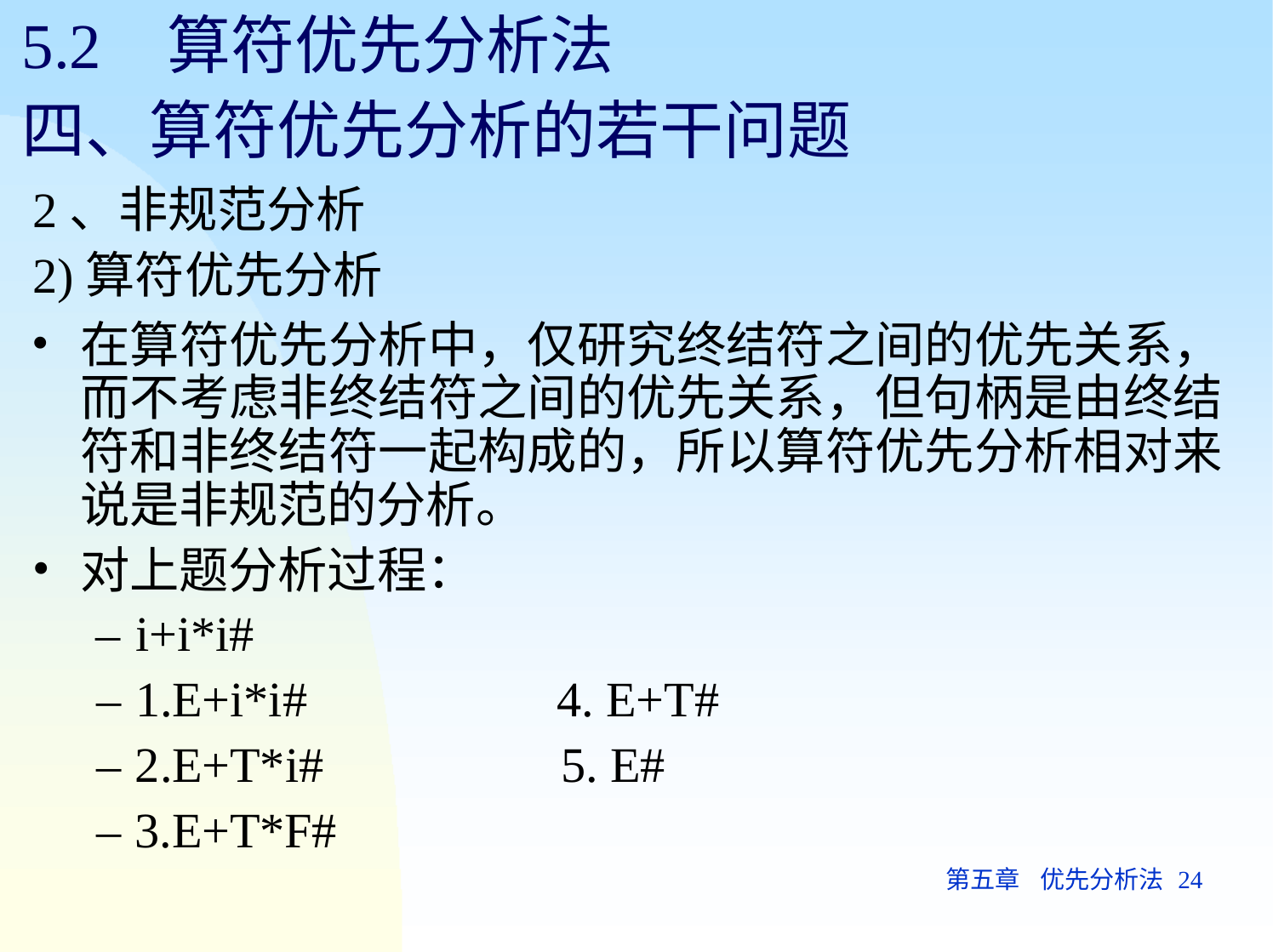

# 5.2	算符优先分析法
四、算符优先分析的若干问题
2、非规范分析
2)算符优先分析
在算符优先分析中，仅研究终结符之间的优先关系， 而不考虑非终结符之间的优先关系，但句柄是由终结 符和非终结符一起构成的，所以算符优先分析相对来 说是非规范的分析。
对上题分析过程：
– i+i*i#
– 1.E+i*i#
– 2.E+T*i#
– 3.E+T*F#
E+T#
E#
第五章	优先分析法 24